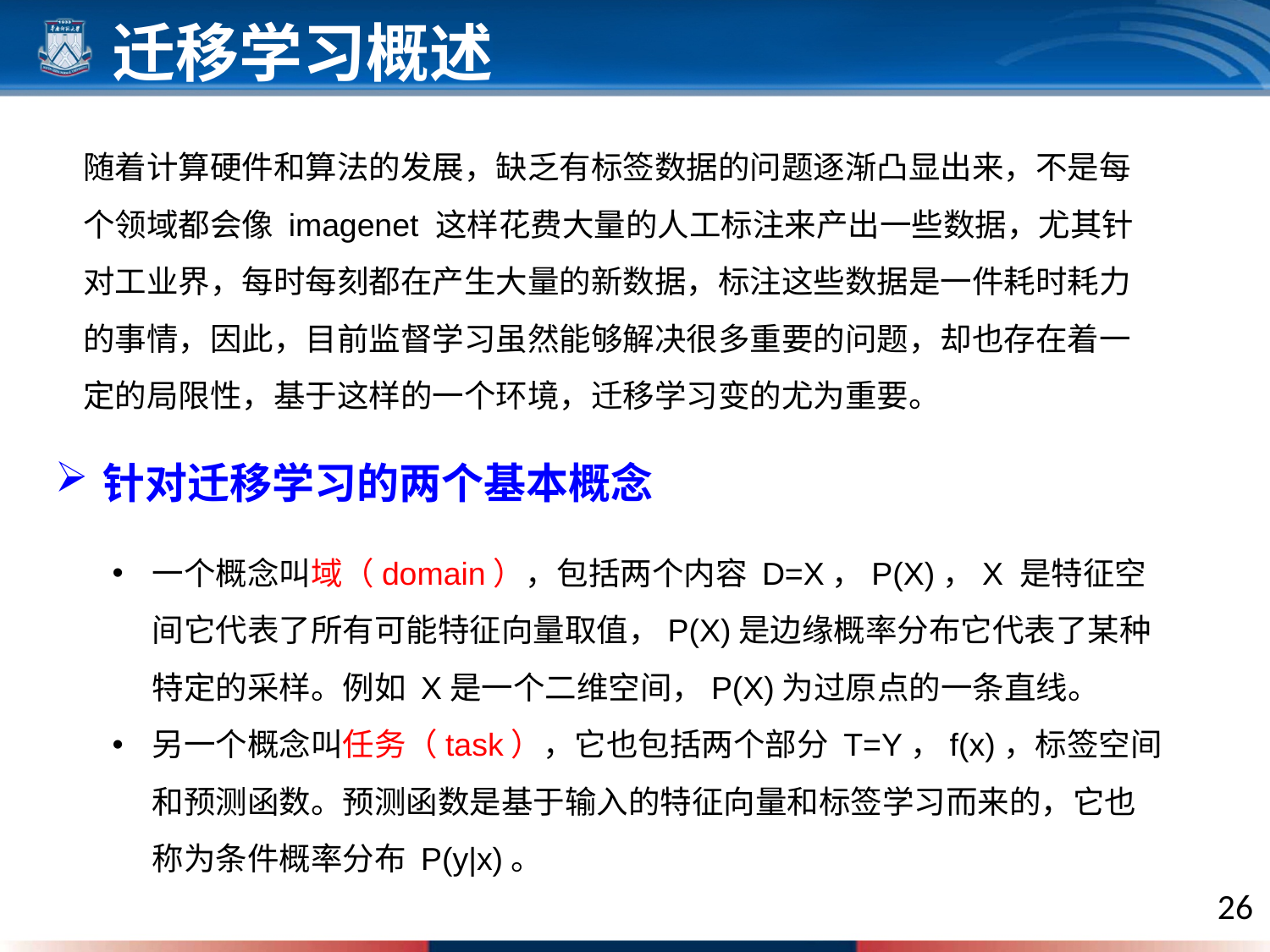

迁移学习概述
随着计算硬件和算法的发展，缺乏有标签数据的问题逐渐凸显出来，不是每个领域都会像 imagenet 这样花费大量的人工标注来产出一些数据，尤其针对工业界，每时每刻都在产生大量的新数据，标注这些数据是一件耗时耗力的事情，因此，目前监督学习虽然能够解决很多重要的问题，却也存在着一定的局限性，基于这样的一个环境，迁移学习变的尤为重要。
针对迁移学习的两个基本概念
一个概念叫域（domain），包括两个内容 D=X，P(X)，X 是特征空间它代表了所有可能特征向量取值，P(X)是边缘概率分布它代表了某种特定的采样。例如 X是一个二维空间，P(X)为过原点的一条直线。
另一个概念叫任务（task），它也包括两个部分 T=Y，f(x)，标签空间和预测函数。预测函数是基于输入的特征向量和标签学习而来的，它也称为条件概率分布 P(y|x)。